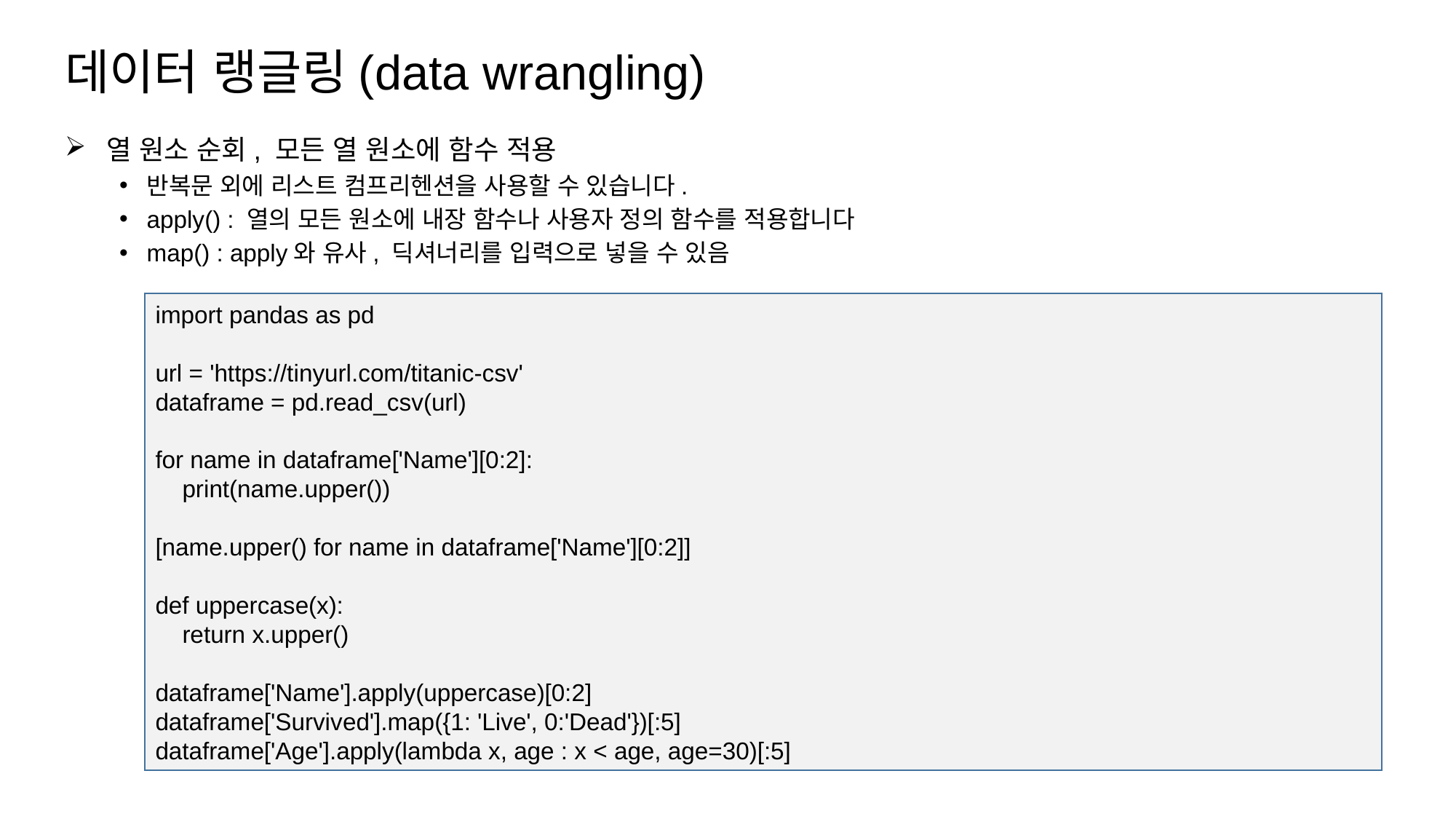

# 데이터 랭글링(data wrangling)
 열 원소 순회, 모든 열 원소에 함수 적용
반복문 외에 리스트 컴프리헨션을 사용할 수 있습니다.
apply() : 열의 모든 원소에 내장 함수나 사용자 정의 함수를 적용합니다
map() : apply와 유사, 딕셔너리를 입력으로 넣을 수 있음
import pandas as pd

url = 'https://tinyurl.com/titanic-csv'
dataframe = pd.read_csv(url)

for name in dataframe['Name'][0:2]:
    print(name.upper())

[name.upper() for name in dataframe['Name'][0:2]]

def uppercase(x):
    return x.upper()

dataframe['Name'].apply(uppercase)[0:2]
dataframe['Survived'].map({1: 'Live', 0:'Dead'})[:5]
dataframe['Age'].apply(lambda x, age : x < age, age=30)[:5]